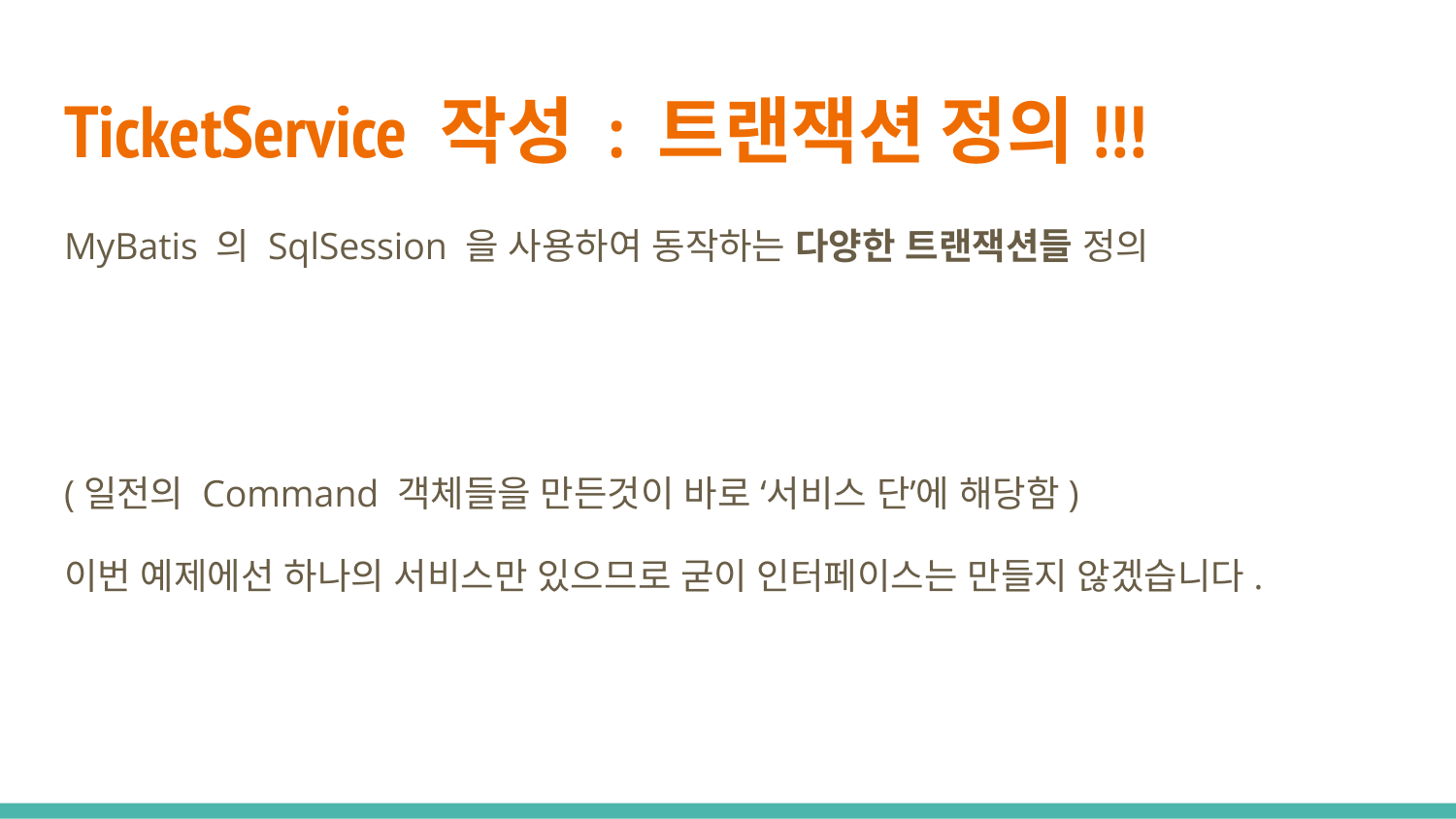

# TicketService 작성 : 트랜잭션 정의!!!
MyBatis 의 SqlSession 을 사용하여 동작하는 다양한 트랜잭션들 정의

(일전의 Command 객체들을 만든것이 바로 ‘서비스 단’에 해당함)
이번 예제에선 하나의 서비스만 있으므로 굳이 인터페이스는 만들지 않겠습니다.